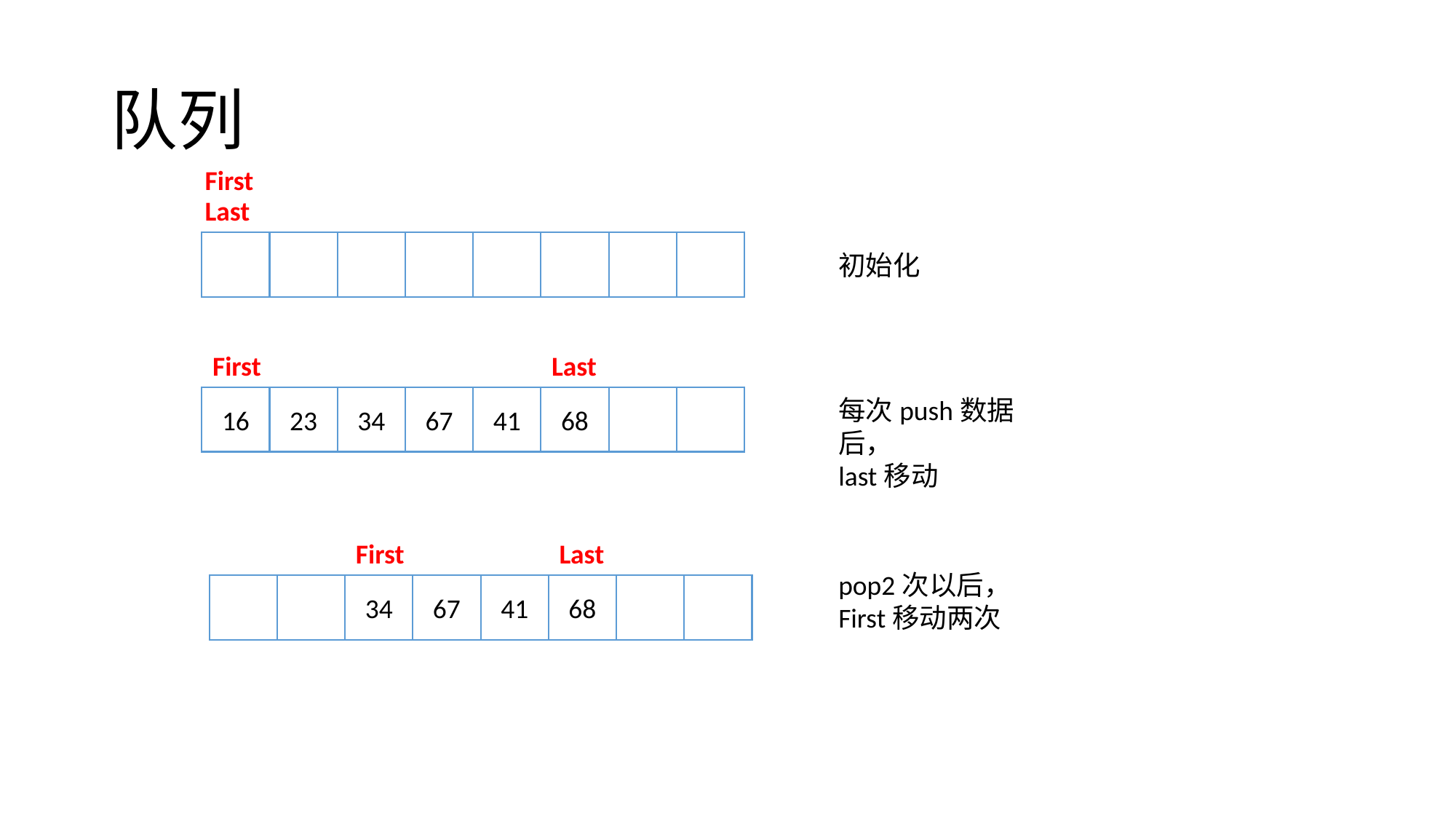

# 队列
First
Last

初始化
First
Last
16
23
34
67
41
68

每次push数据后，
last移动
First
Last
pop2次以后，
First移动两次

34
67
41
68